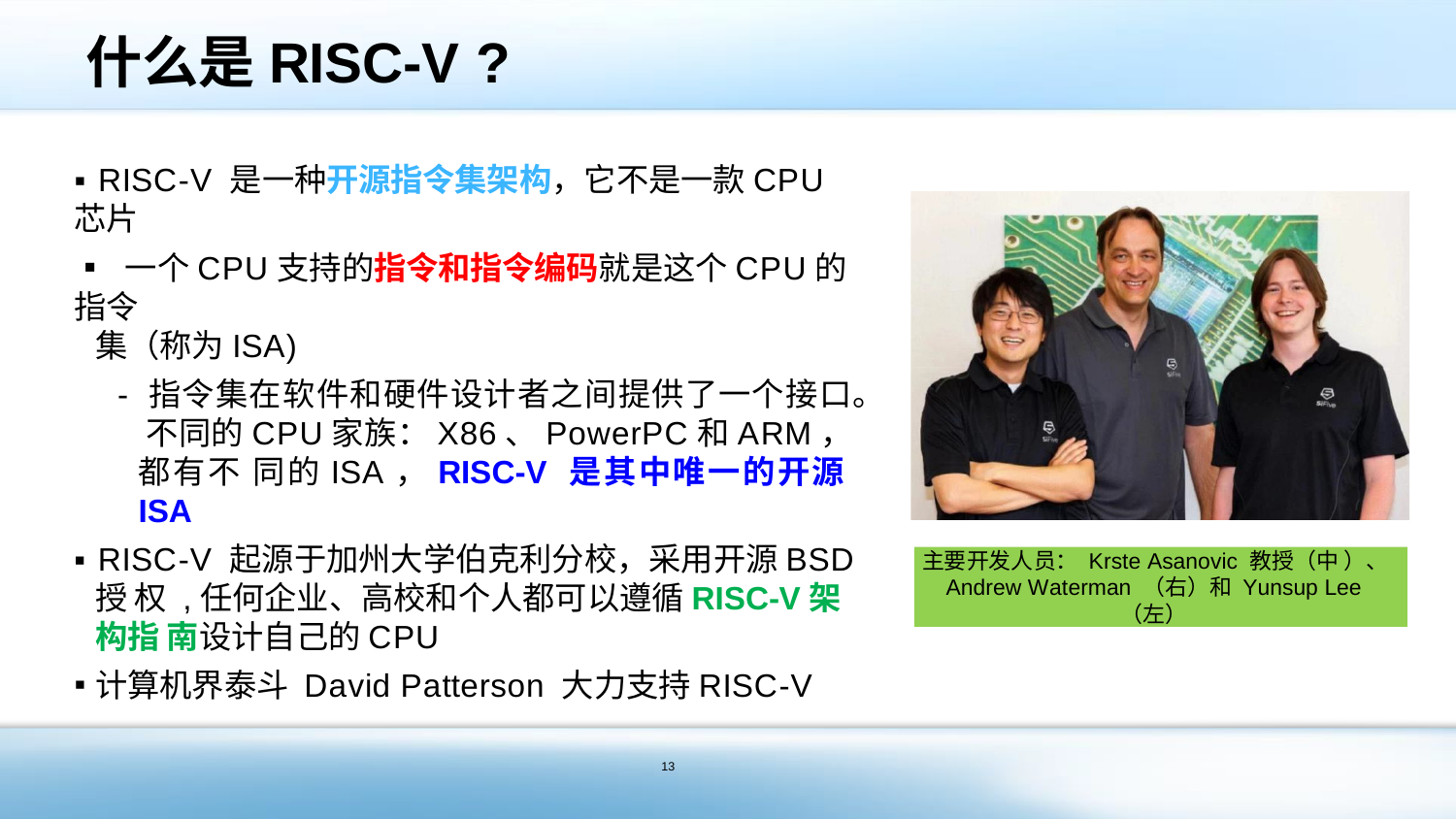

# 什么是RISC-V ?
▪ RISC-V 是一种开源指令集架构，它不是一款CPU芯片
▪ 一个CPU支持的指令和指令编码就是这个CPU的指令
集（称为ISA)
- 指令集在软件和硬件设计者之间提供了一个接口。 不同的CPU家族：X86、PowerPC和ARM，都有不 同的ISA，RISC-V 是其中唯一的开源ISA
▪ RISC-V 起源于加州大学伯克利分校，采用开源BSD 授 权 ,任何企业、高校和个人都可以遵循RISC-V架构指 南设计自己的CPU
计算机界泰斗 David Patterson 大力支持RISC-V

主要开发人员： Krste Asanovic 教授（中 ）、
Andrew Waterman （右）和 Yunsup Lee （左）
13